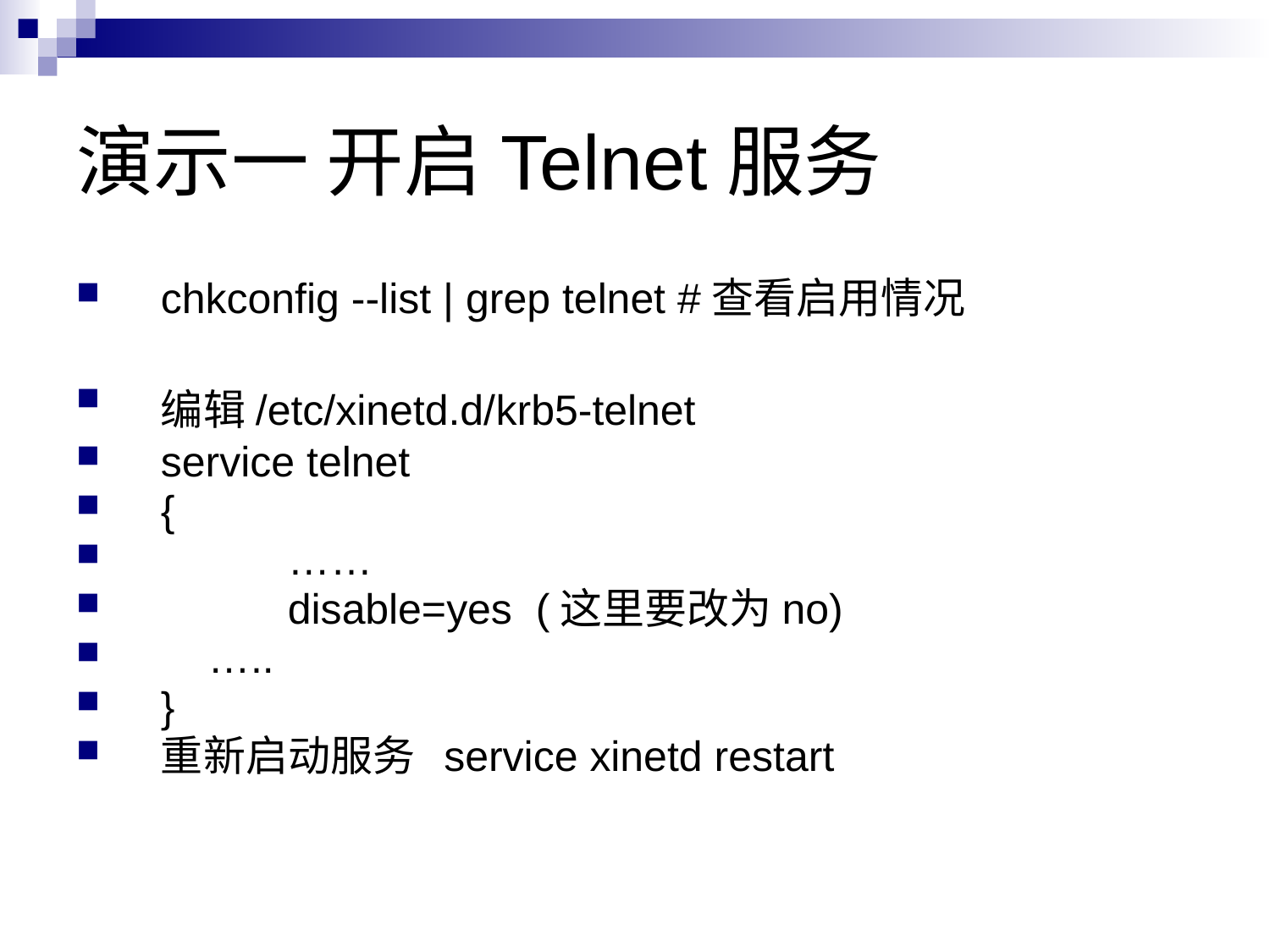

# 演示一 开启Telnet服务
chkconfig --list | grep telnet #查看启用情况

编辑/etc/xinetd.d/krb5-telnet
service telnet
{
	……
	disable=yes  (这里要改为no)
    …..
}
重新启动服务  service xinetd restart